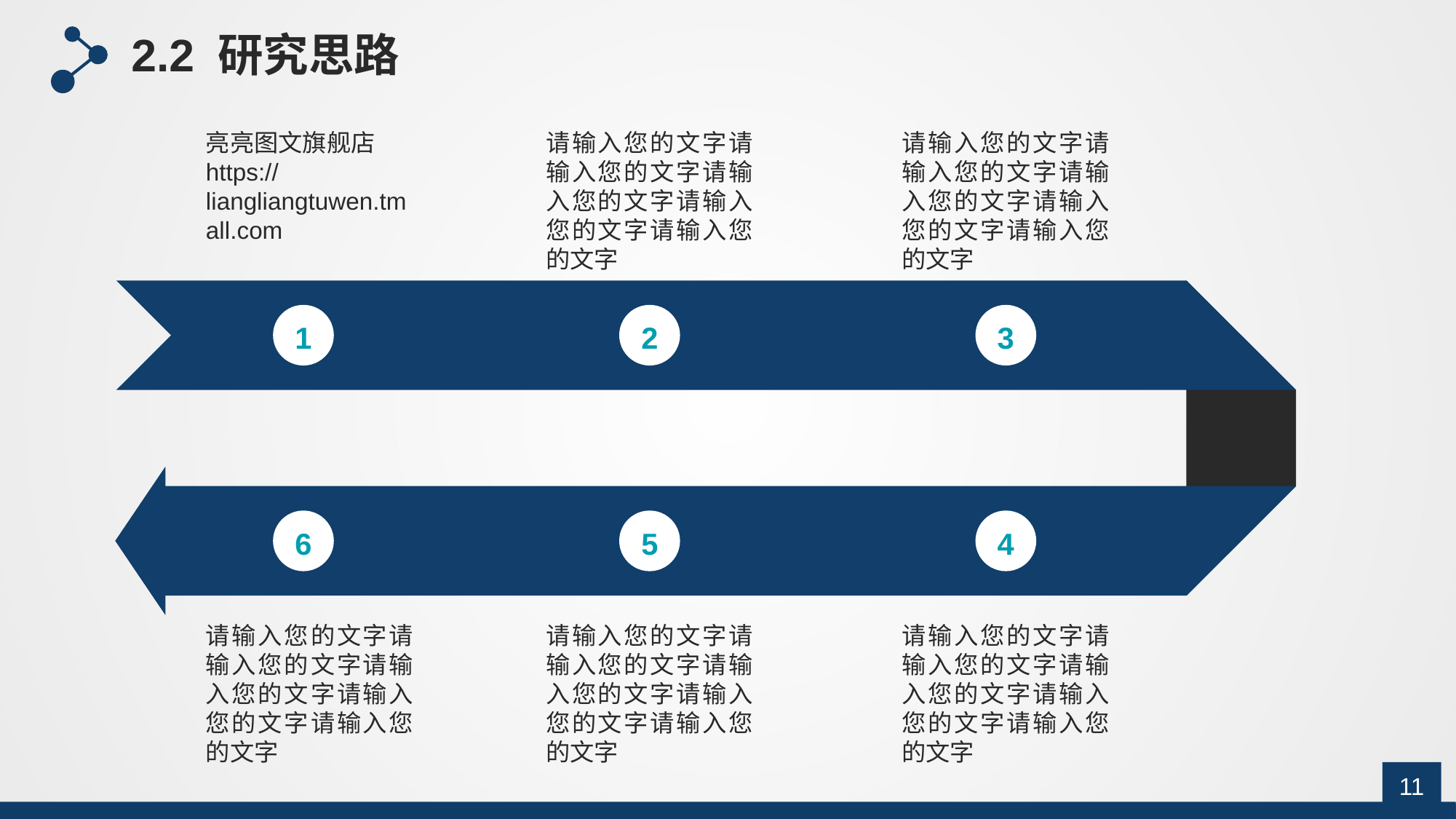

2.2 研究思路

亮亮图文旗舰店
https://liangliangtuwen.tmall.com
请输入您的文字请输入您的文字请输入您的文字请输入您的文字请输入您的文字
请输入您的文字请输入您的文字请输入您的文字请输入您的文字请输入您的文字

1
2
3

6
5
4
请输入您的文字请输入您的文字请输入您的文字请输入您的文字请输入您的文字
请输入您的文字请输入您的文字请输入您的文字请输入您的文字请输入您的文字
请输入您的文字请输入您的文字请输入您的文字请输入您的文字请输入您的文字